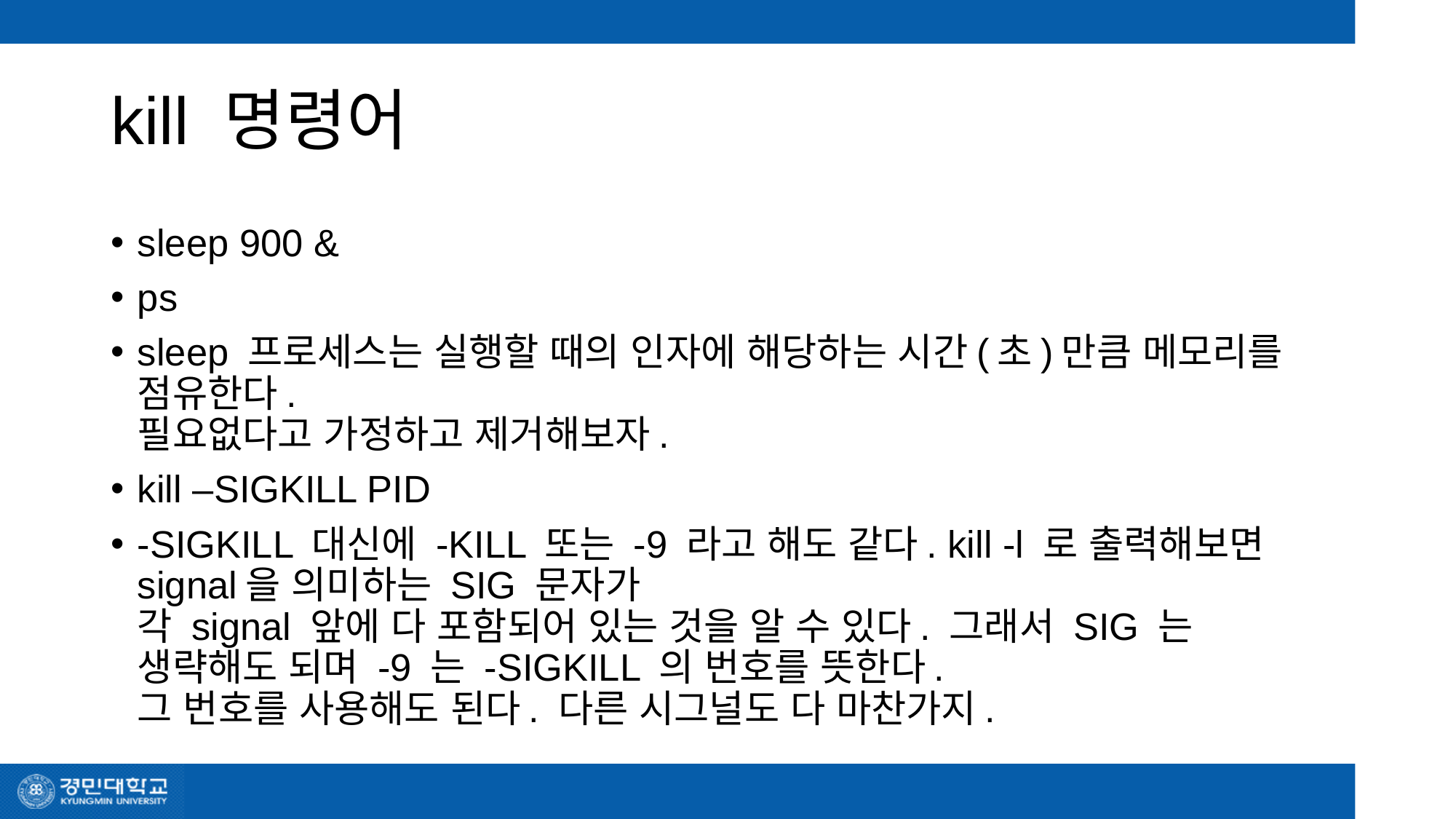

# kill 명령어
sleep 900 &
ps
sleep 프로세스는 실행할 때의 인자에 해당하는 시간(초)만큼 메모리를 점유한다.
필요없다고 가정하고 제거해보자.
kill –SIGKILL PID
-SIGKILL 대신에 -KILL 또는 -9 라고 해도 같다. kill -l 로 출력해보면 signal을 의미하는 SIG 문자가 
각 signal 앞에 다 포함되어 있는 것을 알 수 있다. 그래서 SIG 는 생략해도 되며 -9 는 -SIGKILL 의 번호를 뜻한다. 
그 번호를 사용해도 된다. 다른 시그널도 다 마찬가지.